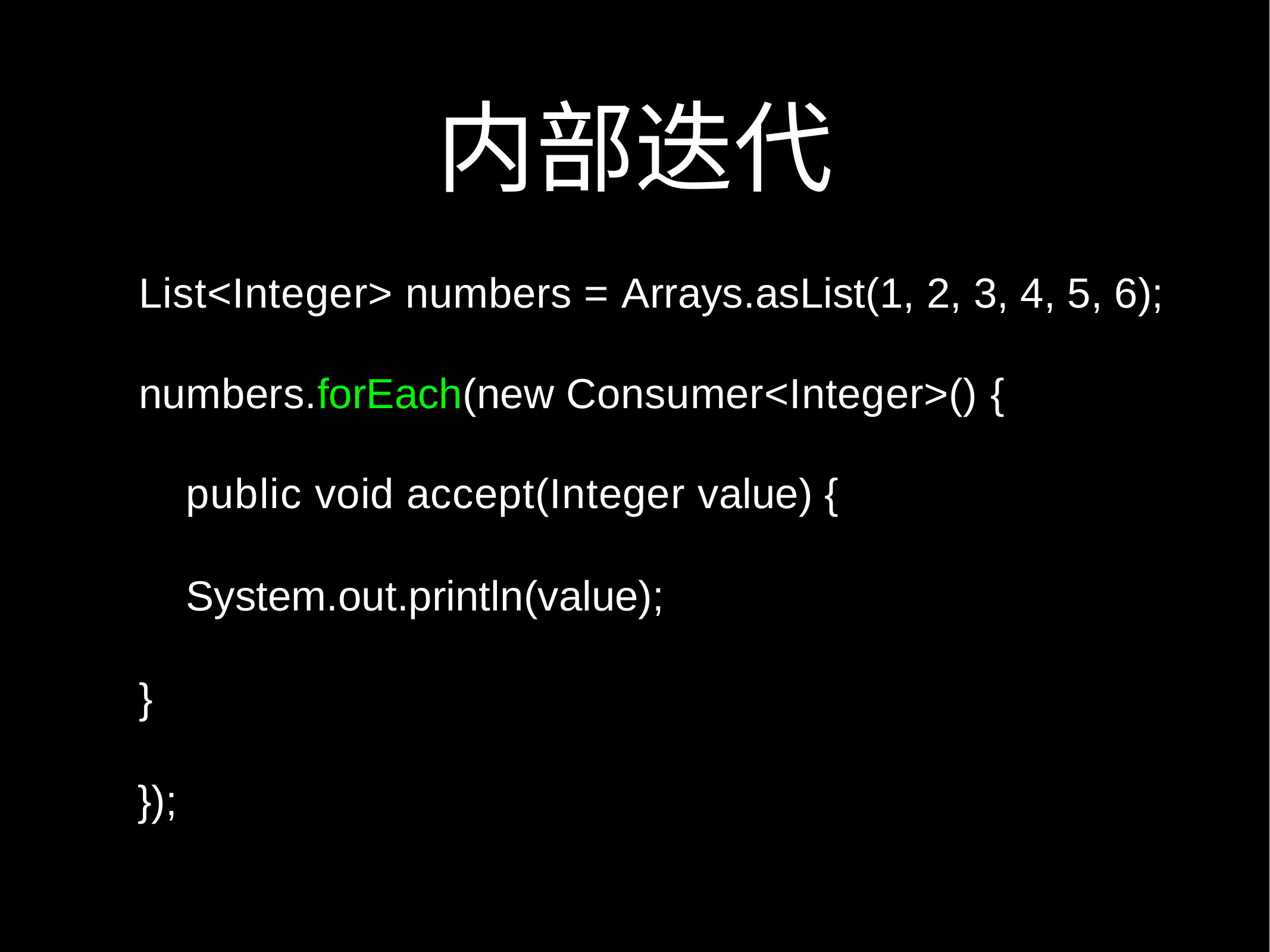

# 内部迭代
List<Integer> numbers = Arrays.asList(1, 2, 3, 4, 5, 6);
numbers.forEach(new Consumer<Integer>() { public void accept(Integer value) {

System.out.println(value);

}

});